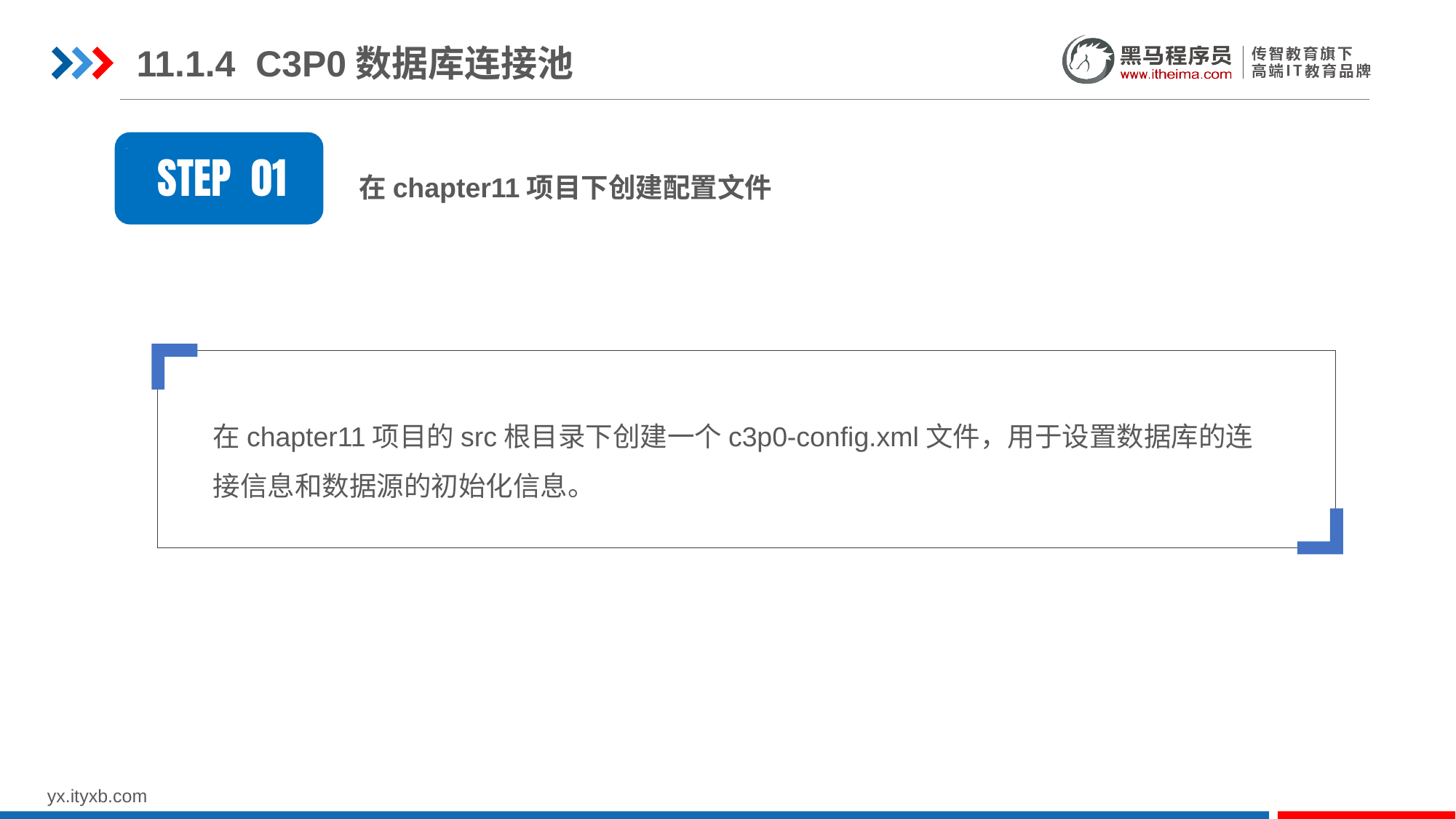

11.1.4  C3P0数据库连接池

在chapter11项目下创建配置文件
STEP  01

在chapter11项目的src根目录下创建一个c3p0-config.xml文件，用于设置数据库的连接信息和数据源的初始化信息。